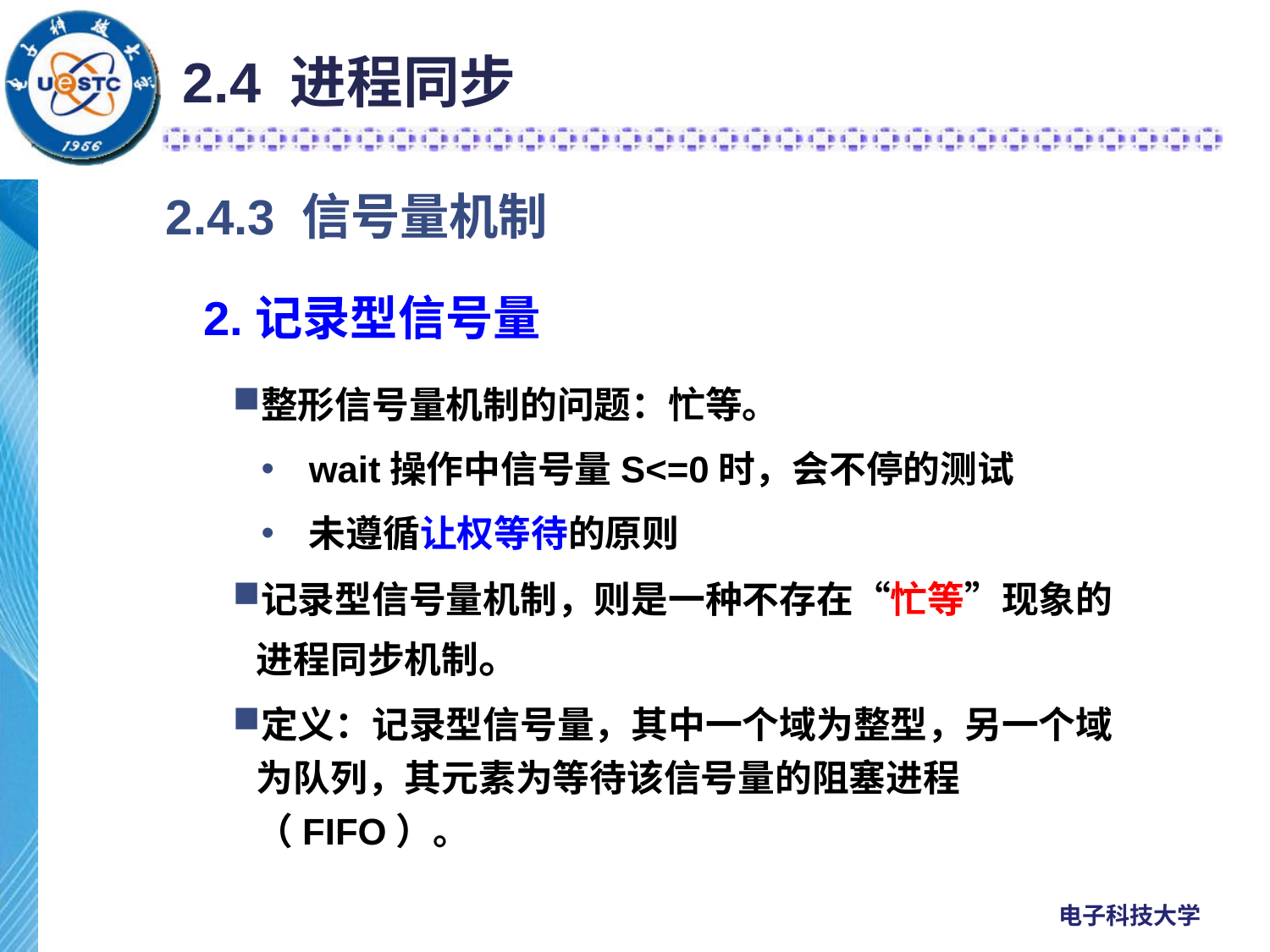

2.4 进程同步
2.4.3 信号量机制

2.记录型信号量
整形信号量机制的问题：忙等。
wait操作中信号量S<=0时，会不停的测试
未遵循让权等待的原则
记录型信号量机制，则是一种不存在“忙等”现象的进程同步机制。
定义：记录型信号量，其中一个域为整型，另一个域为队列，其元素为等待该信号量的阻塞进程（FIFO）。